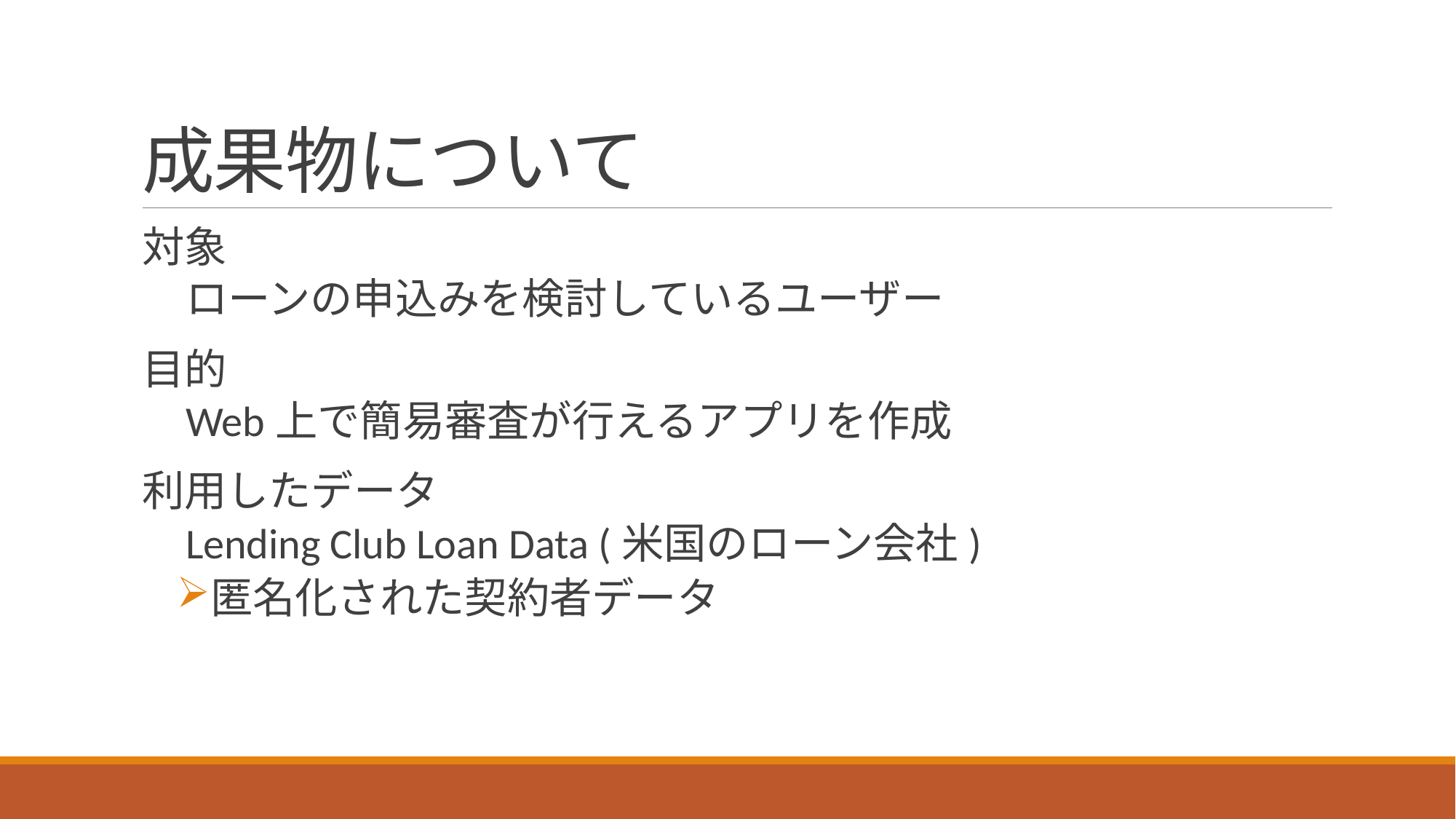

# 成果物について
対象
ローンの申込みを検討しているユーザー
目的
Web上で簡易審査が行えるアプリを作成
利用したデータ
Lending Club Loan Data (米国のローン会社)
匿名化された契約者データ